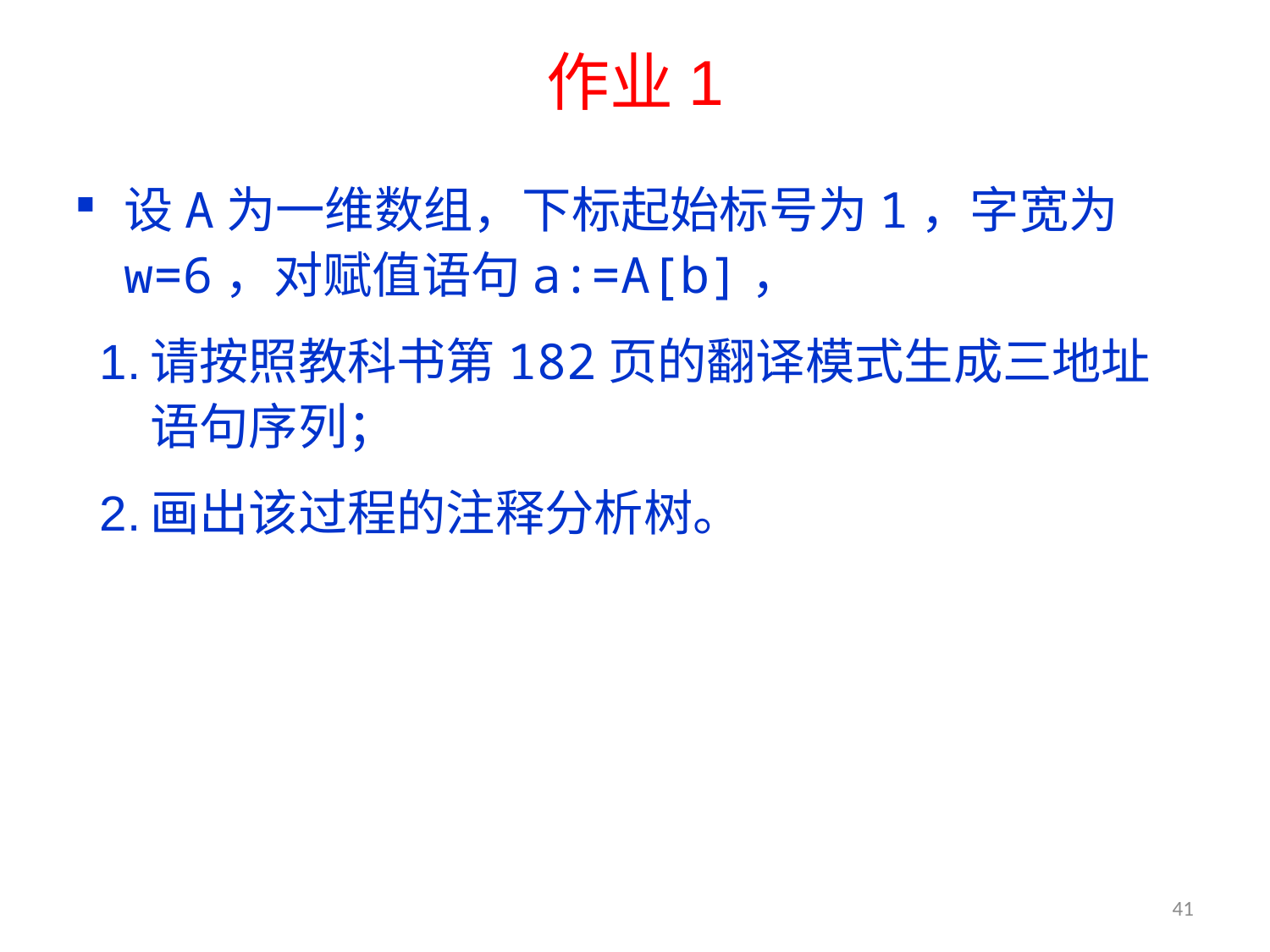

# 作业1
设A为一维数组，下标起始标号为1，字宽为w=6，对赋值语句a:=A[b]，
请按照教科书第182页的翻译模式生成三地址语句序列；
画出该过程的注释分析树。
41